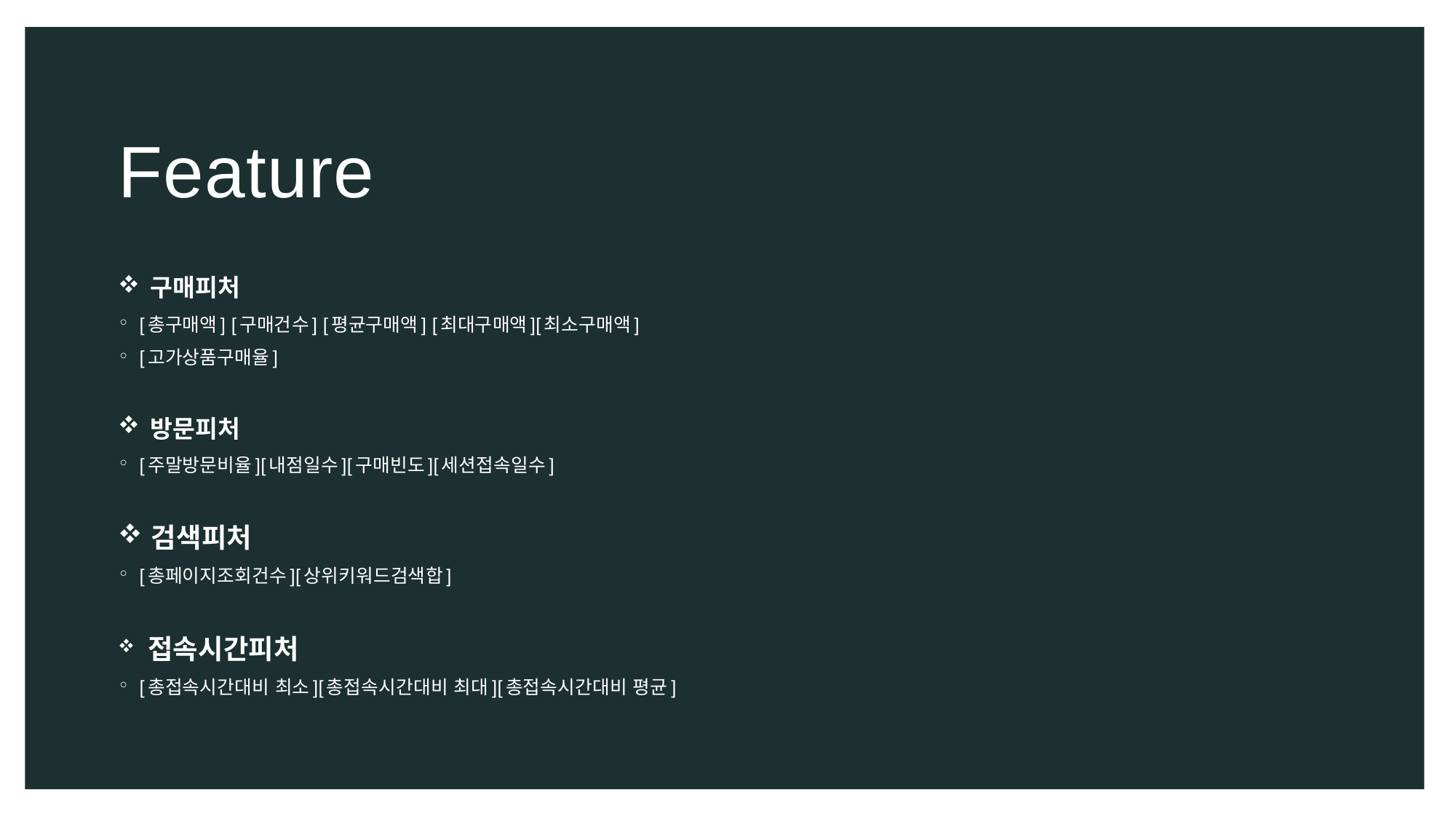

# Feature
 구매피처
[총구매액] [구매건수] [평균구매액] [최대구매액][최소구매액]
[고가상품구매율]

 방문피처
[주말방문비율][내점일수][구매빈도][세션접속일수]

 검색피처
[총페이지조회건수][상위키워드검색합]

 접속시간피처
[총접속시간대비 최소][총접속시간대비 최대][총접속시간대비 평균]